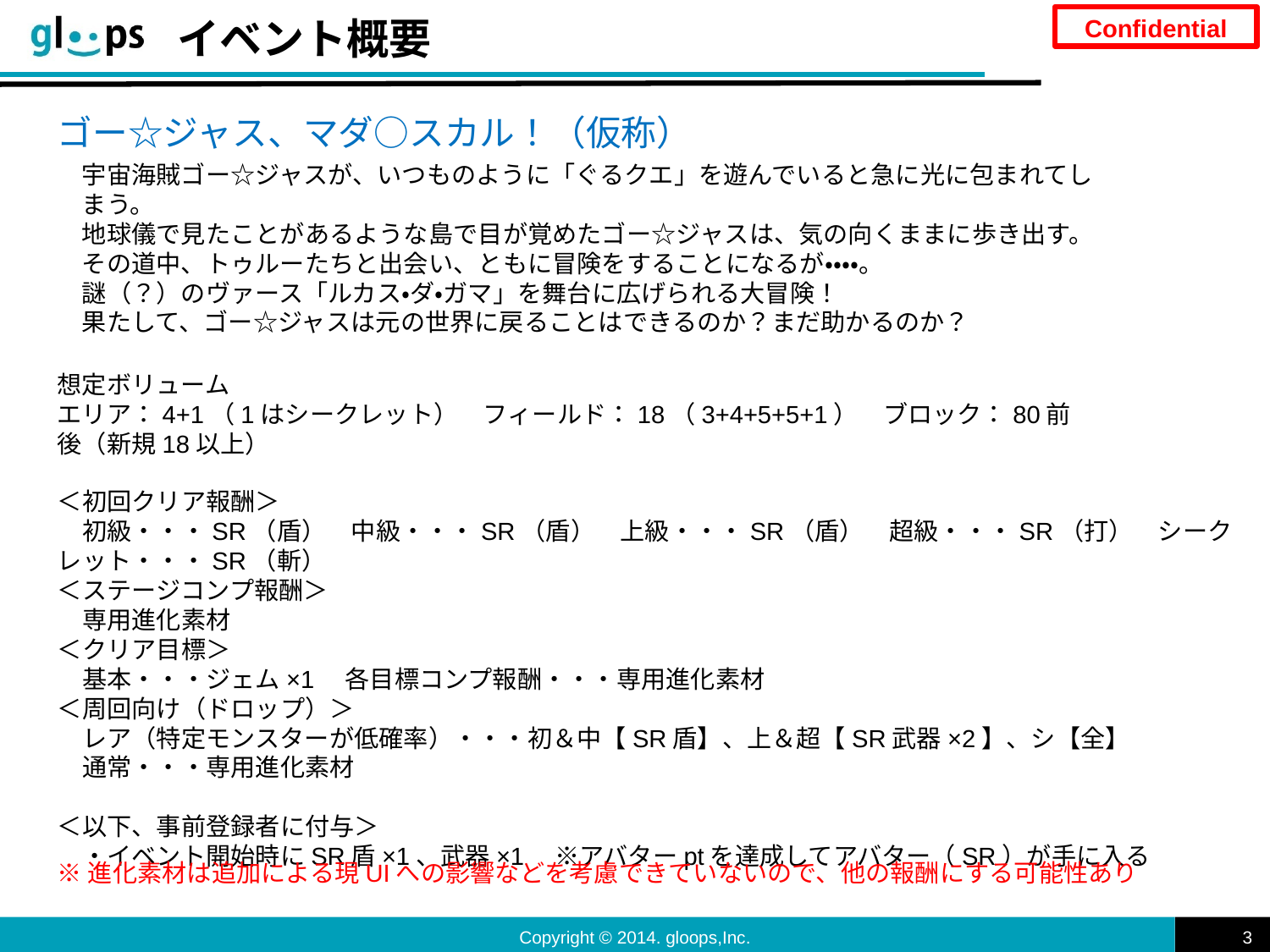

# イベント概要
ゴー☆ジャス、マダ○スカル！（仮称）
宇宙海賊ゴー☆ジャスが、いつものように「ぐるクエ」を遊んでいると急に光に包まれてしまう。
地球儀で見たことがあるような島で目が覚めたゴー☆ジャスは、気の向くままに歩き出す。
その道中、トゥルーたちと出会い、ともに冒険をすることになるが・・・・。
謎（？）のヴァース「ルカス・ダ・ガマ」を舞台に広げられる大冒険！
果たして、ゴー☆ジャスは元の世界に戻ることはできるのか？まだ助かるのか？
想定ボリューム
エリア：4+1（1はシークレット）　フィールド：18（3+4+5+5+1）　ブロック：80前後（新規18以上）
＜初回クリア報酬＞
　初級・・・SR（盾）　中級・・・SR（盾）　上級・・・SR（盾）　超級・・・SR（打）　シークレット・・・SR（斬）
＜ステージコンプ報酬＞
　専用進化素材
＜クリア目標＞
　基本・・・ジェム×1　各目標コンプ報酬・・・専用進化素材
＜周回向け（ドロップ）＞
　レア（特定モンスターが低確率）・・・初＆中【SR盾】、上＆超【SR武器×2】、シ【全】
　通常・・・専用進化素材

＜以下、事前登録者に付与＞
　・イベント開始時にSR盾×1、武器×1　※アバターptを達成してアバター（SR）が手に入る
※進化素材は追加による現UIへの影響などを考慮できていないので、他の報酬にする可能性あり
Copyright © 2014. gloops,Inc.
3